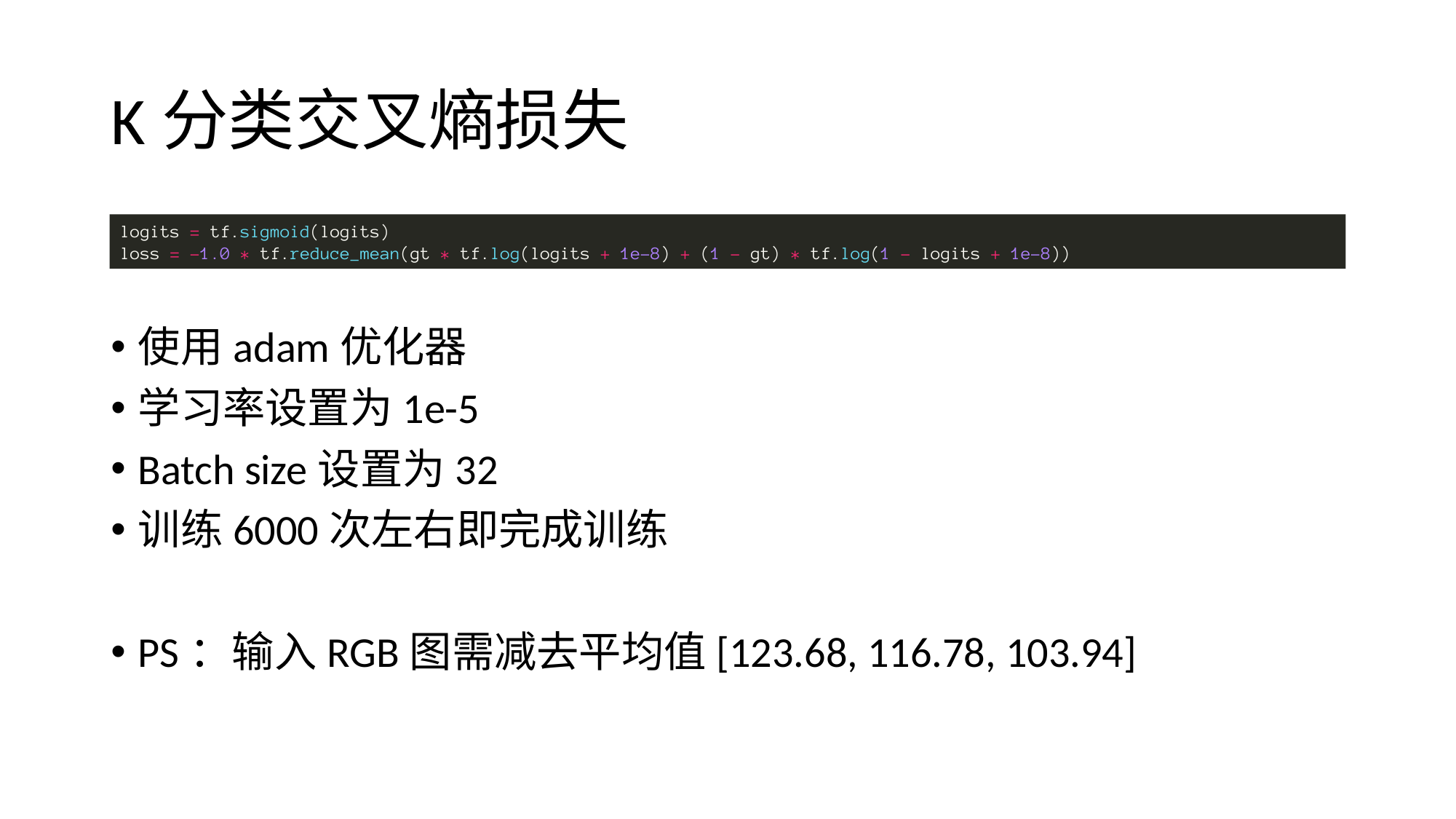

# K分类交叉熵损失
logits = tf.sigmoid(logits)
loss = -1.0 * tf.reduce_mean(gt * tf.log(logits + 1e-8) + (1 - gt) * tf.log(1 - logits + 1e-8))
使用adam优化器
学习率设置为1e-5
Batch size设置为32
训练6000次左右即完成训练

PS：输入RGB图需减去平均值[123.68, 116.78, 103.94]